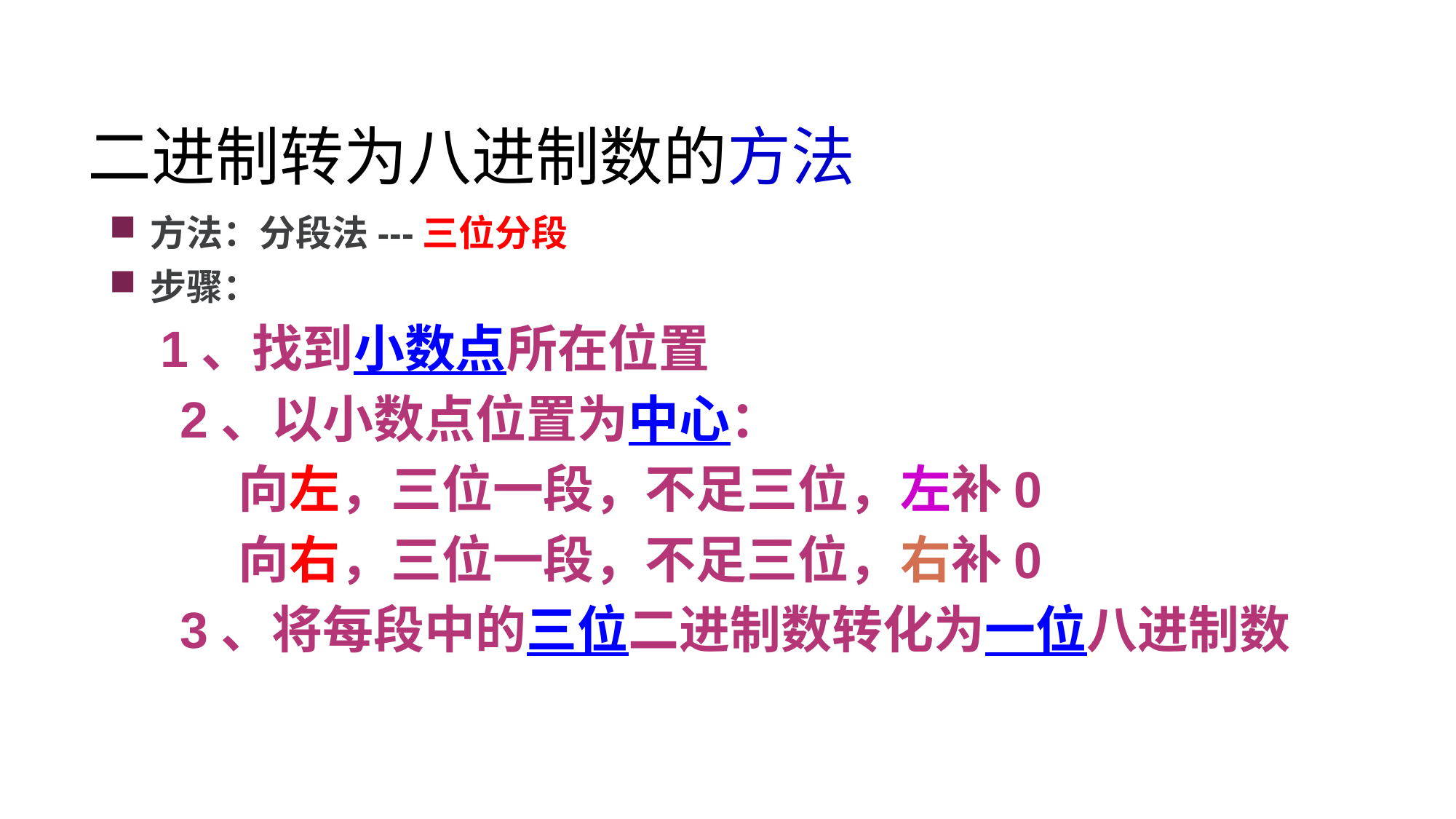

# 二进制转为八进制数的方法
方法：分段法---三位分段
步骤：
     1、找到小数点所在位置
     2、以小数点位置为中心：
          向左，三位一段，不足三位，左补0
          向右，三位一段，不足三位，右补0
     3、将每段中的三位二进制数转化为一位八进制数